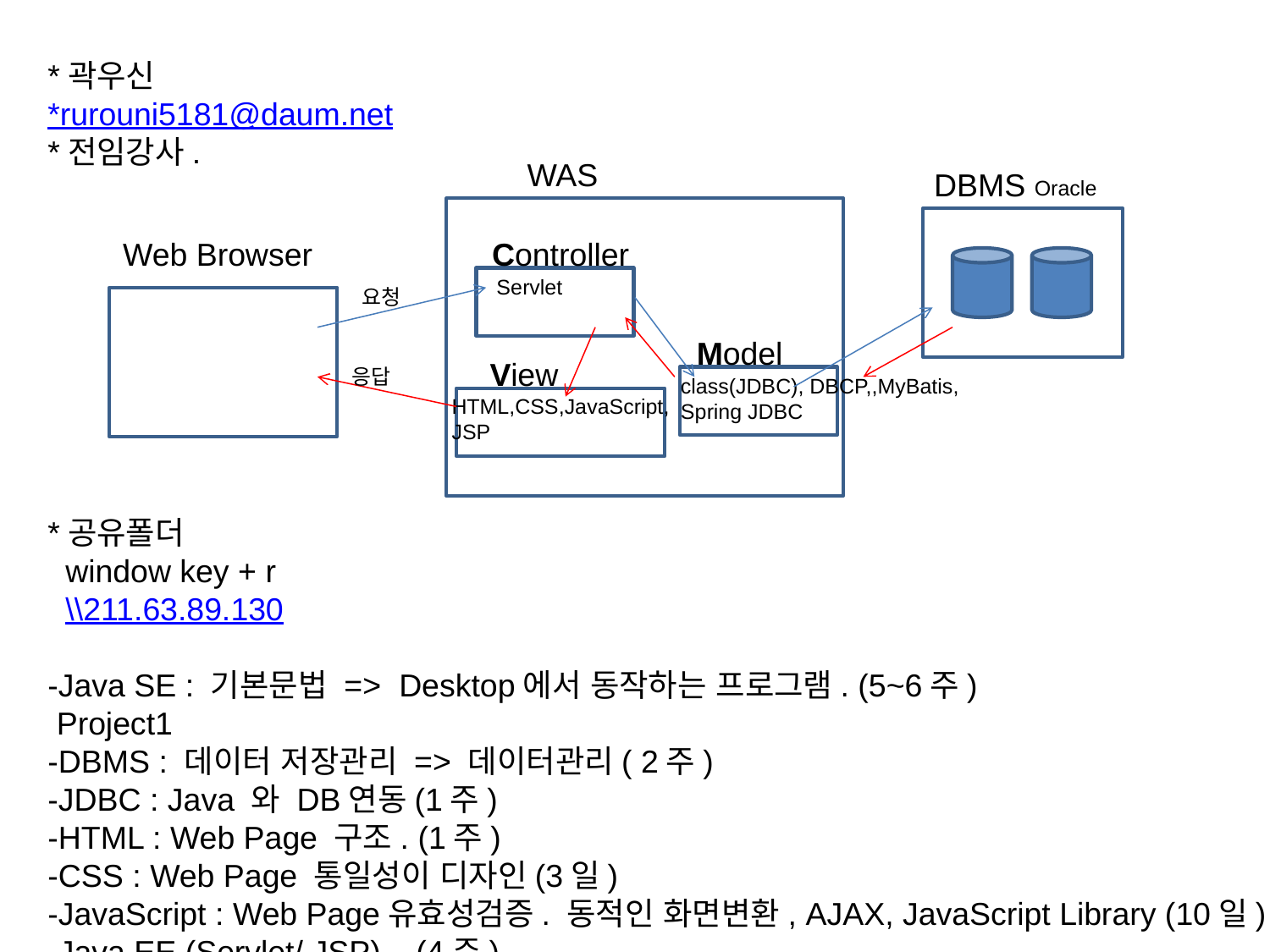

*곽우신
*rurouni5181@daum.net
*전임강사.

*공유폴더
  window key + r
  \\211.63.89.130

-Java SE : 기본문법 =>  Desktop에서 동작하는 프로그램. (5~6주)
 Project1
-DBMS : 데이터 저장관리 => 데이터관리( 2주)
-JDBC : Java 와 DB연동(1주)
-HTML : Web Page 구조. (1주)
-CSS : Web Page 통일성이 디자인(3일)
-JavaScript : Web Page유효성검증. 동적인 화면변환, AJAX, JavaScript Library (10일)
-Java EE (Servlet/ JSP) – (4주)
 project2
-AWS (EC2사용 (Ubuntu), 서버세팅) – 1주
-Framework (MyBatis, Spring) –끝
 project3
WAS
DBMS
Oracle

Web Browser
Controller

Servlet
요청

Model
View
응답
class(JDBC), DBCP,,MyBatis,
Spring JDBC

HTML,CSS,JavaScript,
JSP